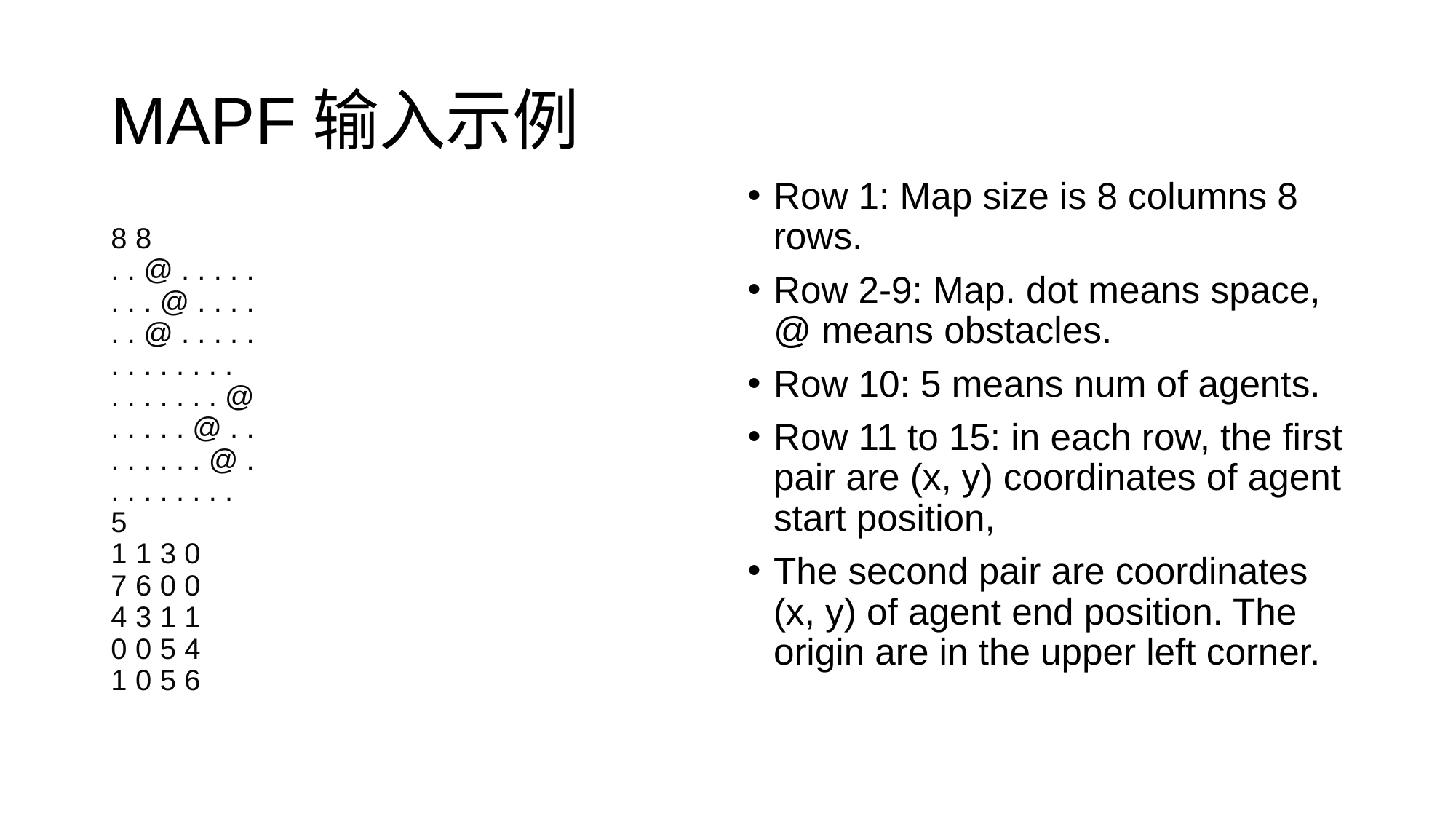

# MAPF输入示例
Row 1: Map size is 8 columns 8 rows.
Row 2-9: Map. dot means space, @ means obstacles.
Row 10: 5 means num of agents.
Row 11 to 15: in each row, the first pair are (x, y) coordinates of agent start position,
The second pair are coordinates (x, y) of agent end position. The origin are in the upper left corner.
8 8
. . @ . . . . .
. . . @ . . . .
. . @ . . . . .
. . . . . . . .
. . . . . . . @
. . . . . @ . .
. . . . . . @ .
. . . . . . . .
5
1 1 3 0
7 6 0 0
4 3 1 1
0 0 5 4
1 0 5 6